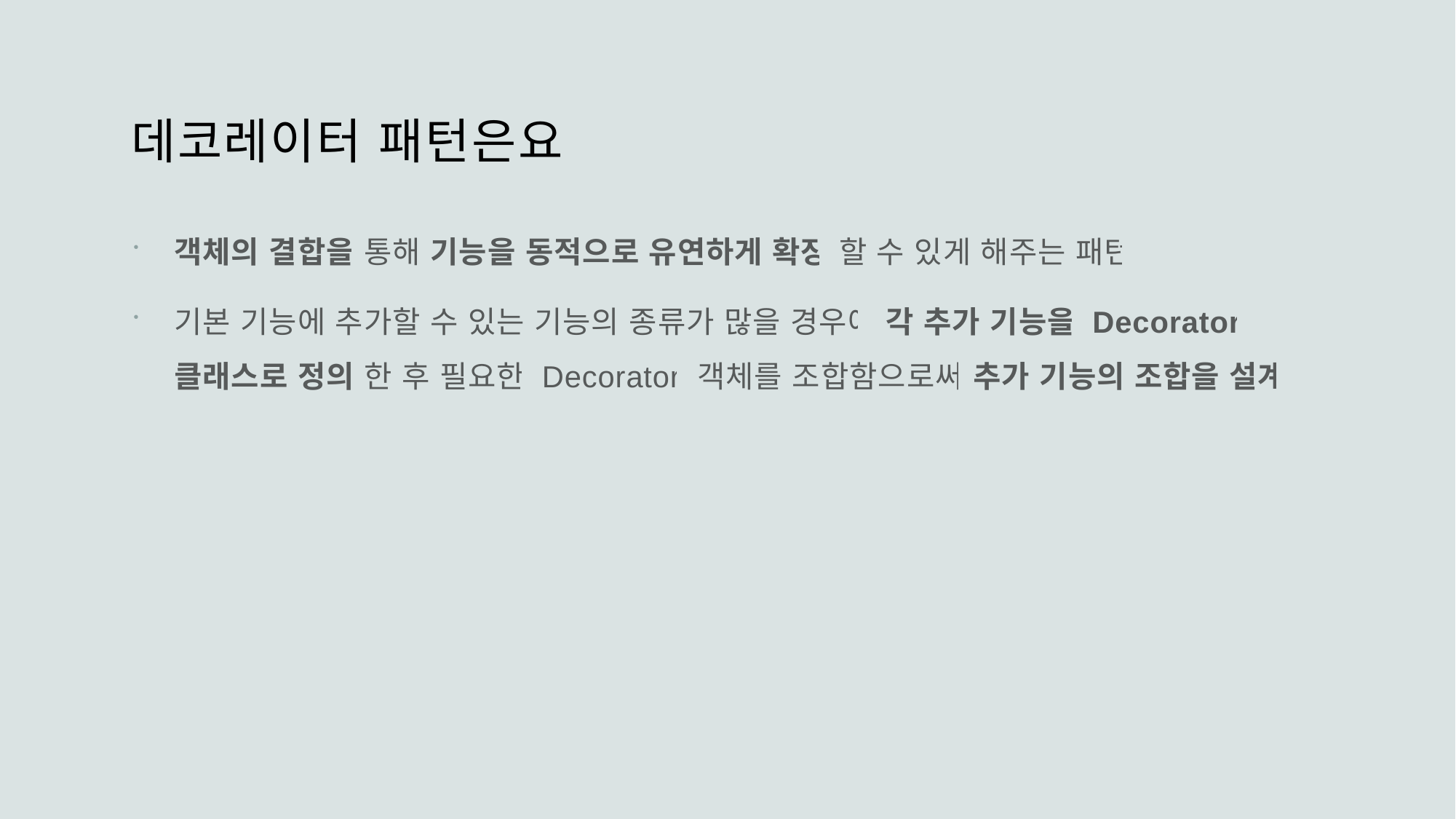

# 데코레이터 패턴은요
객체의 결합을 통해 기능을 동적으로 유연하게 확장 할 수 있게 해주는 패턴
기본 기능에 추가할 수 있는 기능의 종류가 많을 경우에 각 추가 기능을 Decorator 클래스로 정의 한 후 필요한 Decorator 객체를 조합함으로써 추가 기능의 조합을 설계